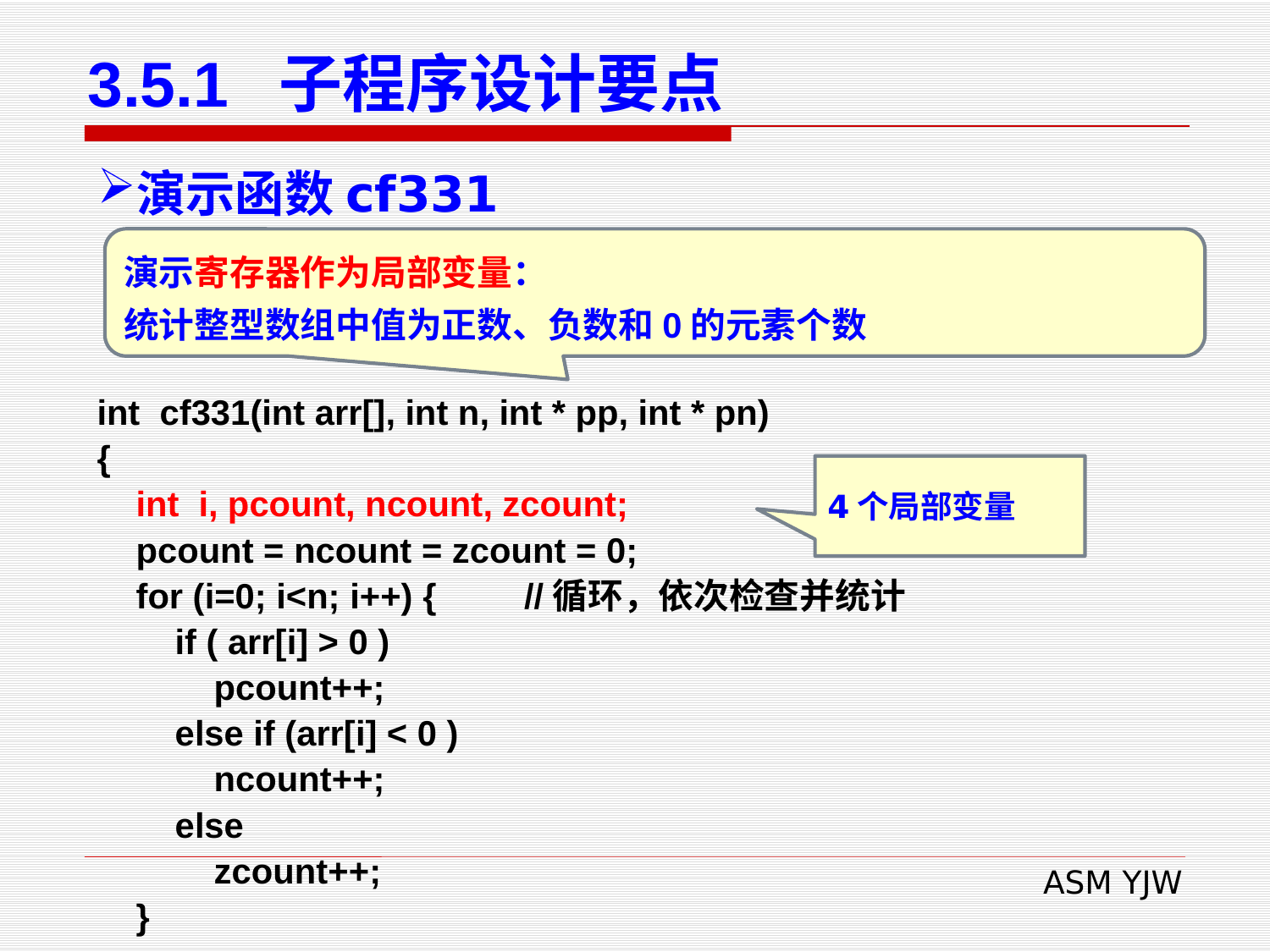

# 3.5.1  子程序设计要点
演示函数cf331
演示寄存器作为局部变量：
统计整型数组中值为正数、负数和0的元素个数
int  cf331(int arr[], int n, int * pp, int * pn)
{
    int  i, pcount, ncount, zcount;
    pcount = ncount = zcount = 0;
    for (i=0; i<n; i++) {         //循环，依次检查并统计
        if ( arr[i] > 0 )
            pcount++;
        else if (arr[i] < 0 )
            ncount++;
        else
            zcount++;
    }
4个局部变量